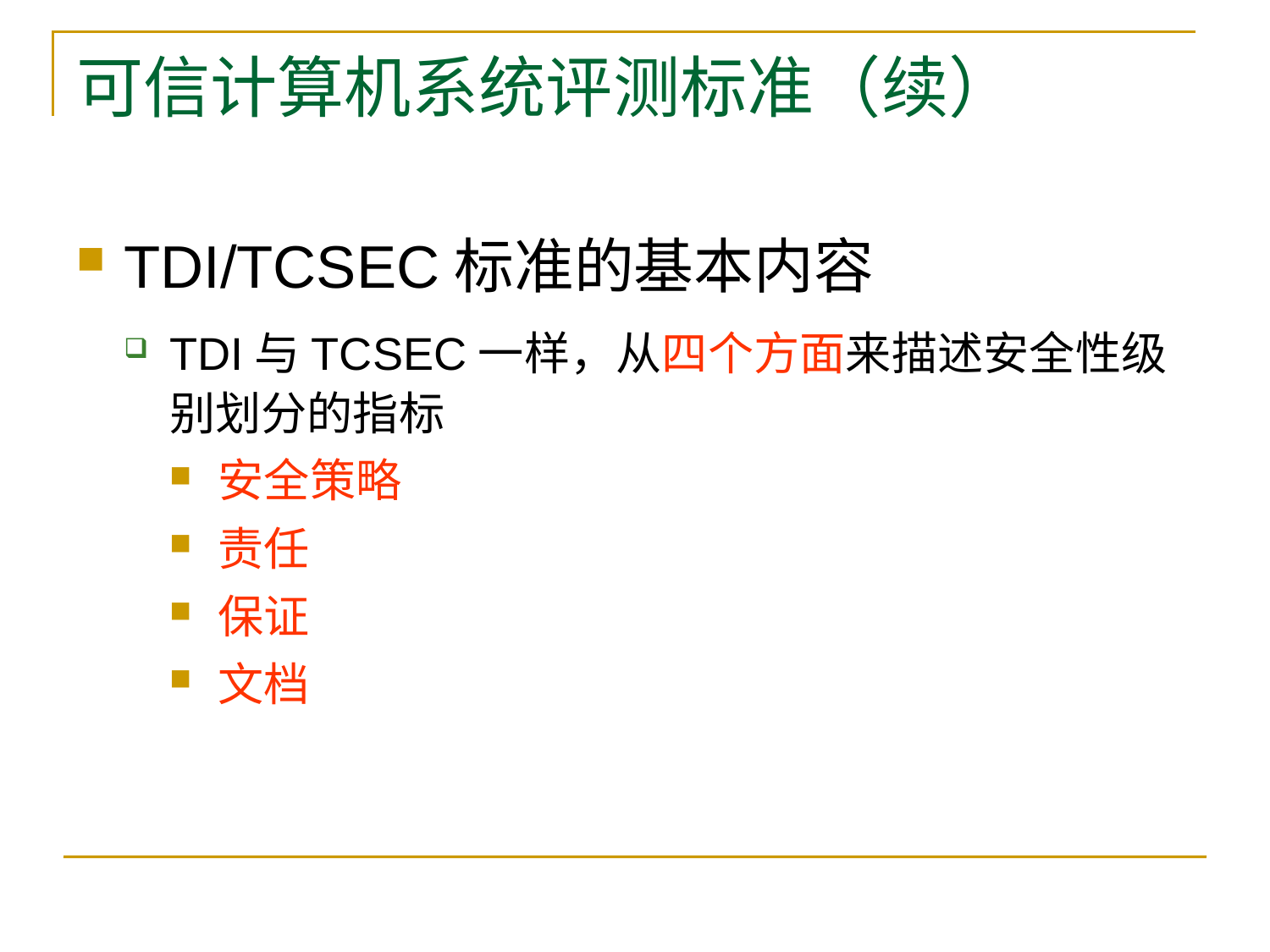

# 可信计算机系统评测标准（续）
TDI/TCSEC标准的基本内容
TDI与TCSEC一样，从四个方面来描述安全性级别划分的指标
安全策略
责任
保证
文档